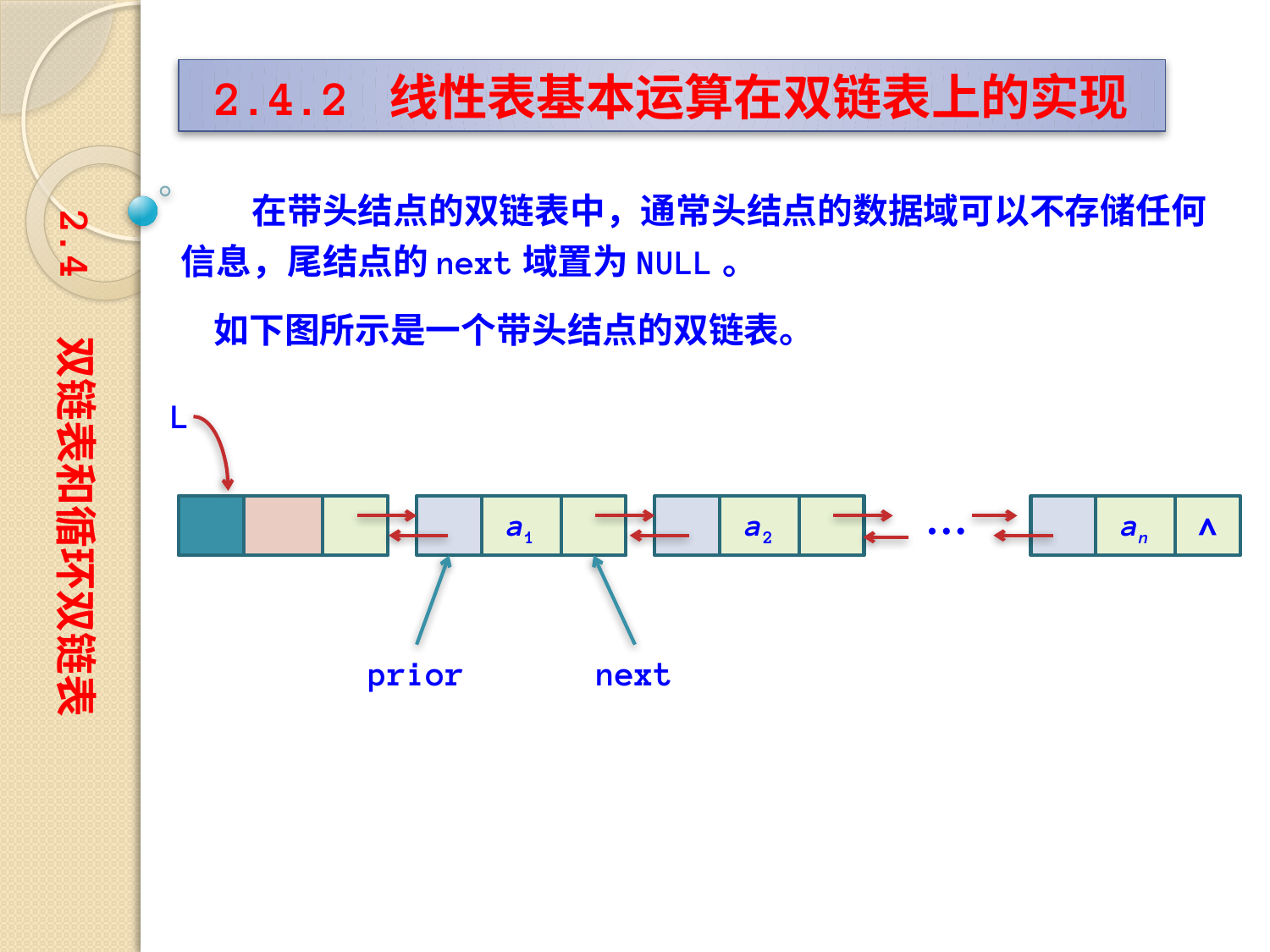

2.4.2 线性表基本运算在双链表上的实现
　　在带头结点的双链表中，通常头结点的数据域可以不存储任何信息，尾结点的next域置为NULL。
   如下图所示是一个带头结点的双链表。
2.4  双链表和循环双链表
L

…

a1

a2

an
∧

prior
next